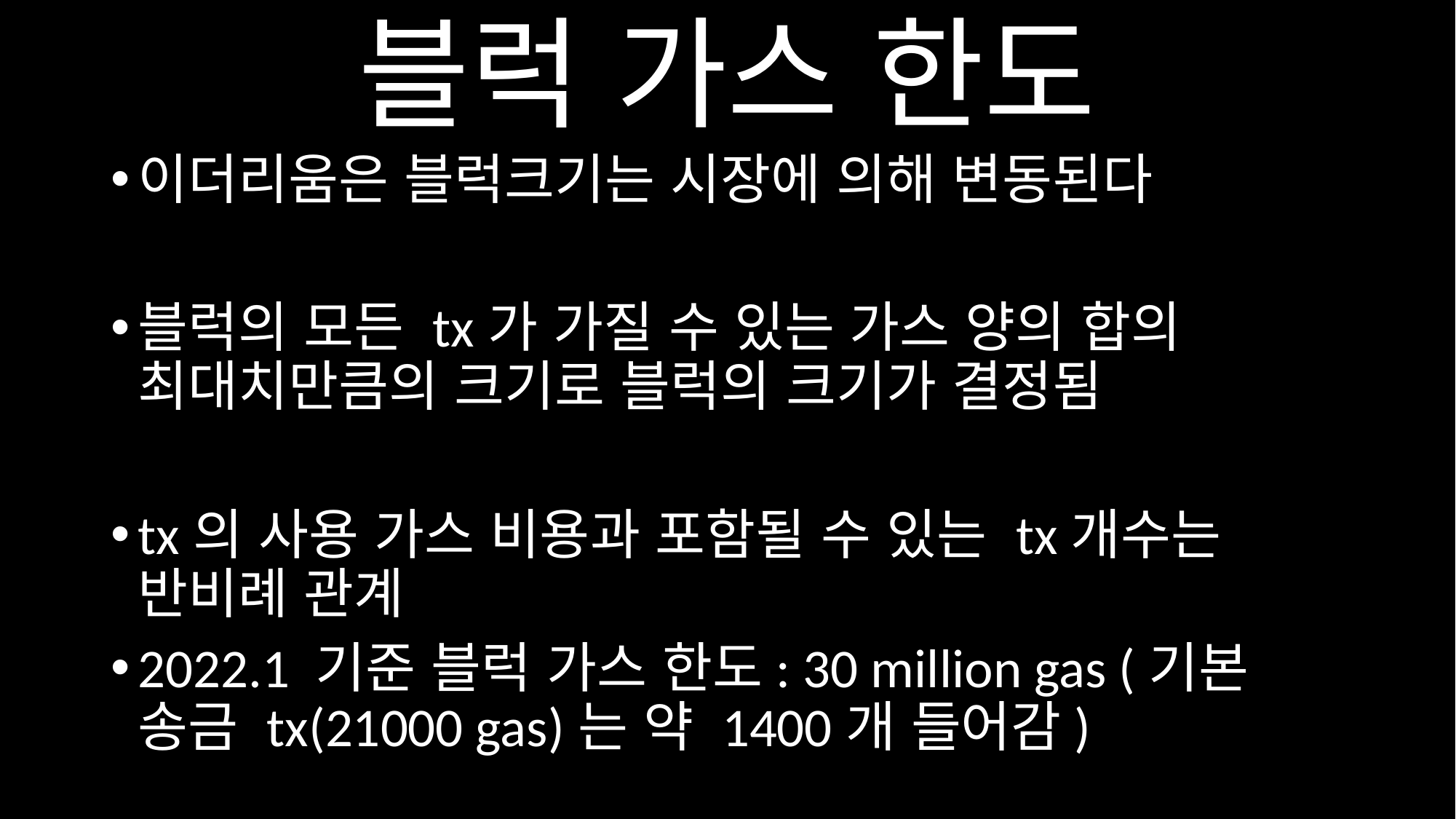

# 블럭 가스 한도
이더리움은 블럭크기는 시장에 의해 변동된다

블럭의 모든 tx가 가질 수 있는 가스 양의 합의 최대치만큼의 크기로 블럭의 크기가 결정됨

tx의 사용 가스 비용과 포함될 수 있는 tx개수는 반비례 관계
2022.1 기준 블럭 가스 한도: 30 million gas (기본 송금 tx(21000 gas)는 약 1400개 들어감)